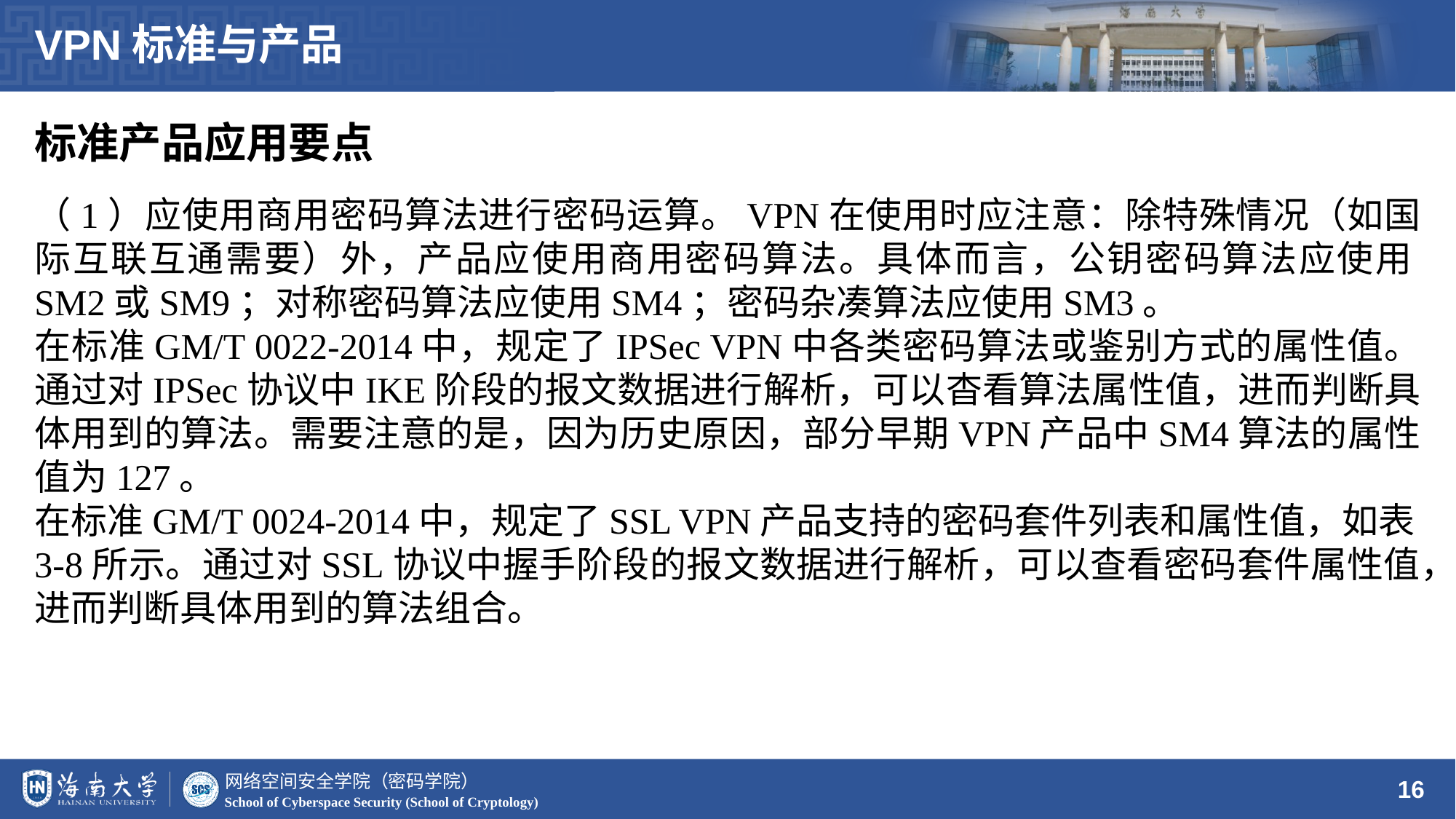

VPN标准与产品
标准产品应用要点
（1）应使用商用密码算法进行密码运算。VPN在使用时应注意：除特殊情况（如国际互联互通需要）外，产品应使用商用密码算法。具体而言，公钥密码算法应使用SM2或SM9；对称密码算法应使用SM4；密码杂凑算法应使用SM3。
在标准GM/T 0022-2014中，规定了IPSec VPN中各类密码算法或鉴别方式的属性值。通过对IPSec协议中IKE阶段的报文数据进行解析，可以杳看算法属性值，进而判断具体用到的算法。需要注意的是，因为历史原因，部分早期VPN产品中SM4算法的属性值为127。
在标准GM/T 0024-2014中，规定了SSL VPN产品支持的密码套件列表和属性值，如表3-8所示。通过对SSL协议中握手阶段的报文数据进行解析，可以查看密码套件属性值，进而判断具体用到的算法组合。
16